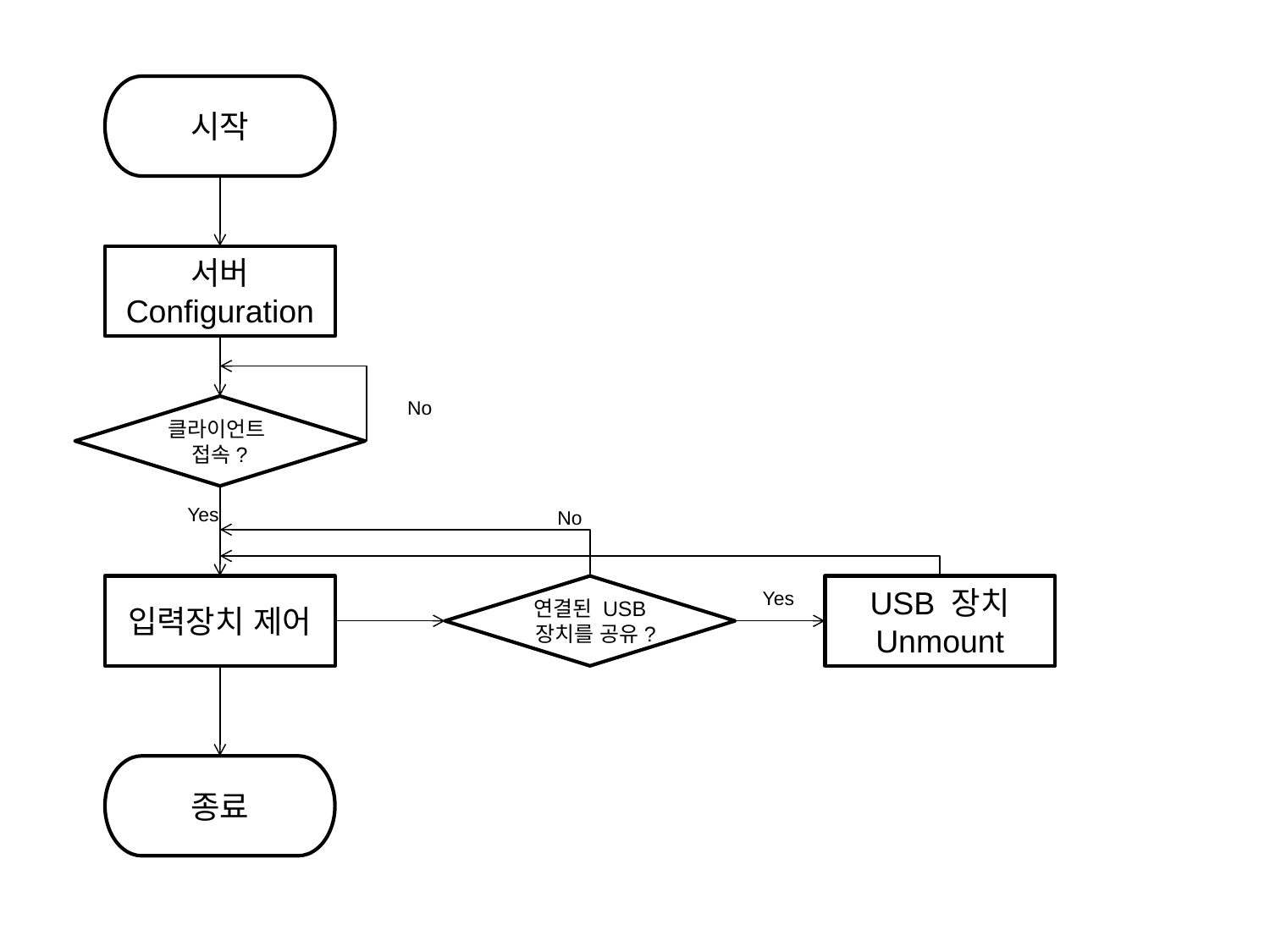

시작
서버
Configuration
No
클라이언트
접속?
Yes
No
입력장치 제어
연결된 USB 장치를 공유?
USB 장치 Unmount
Yes
종료